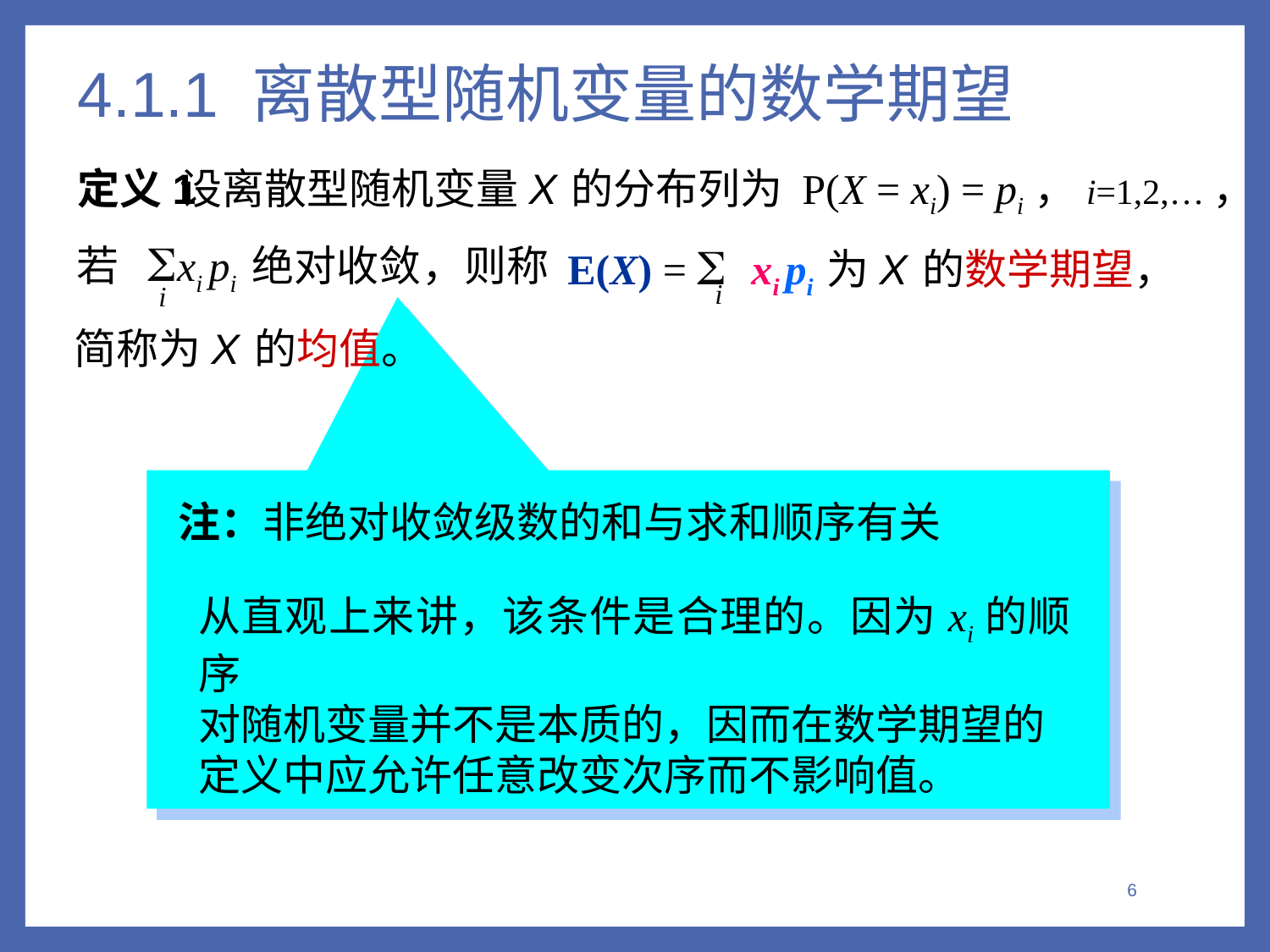

# 4.1.1 离散型随机变量的数学期望
设离散型随机变量X  的分布列为 P(X = xi) = pi，i=1,2,…，
定义1
若  Σxi pi
E(X) = Σ xi pi
绝对收敛，则称
为X 的数学期望，

i
i

简称为X 的均值。

注：非绝对收敛级数的和与求和顺序有关
从直观上来讲，该条件是合理的。因为xi的顺序
对随机变量并不是本质的，因而在数学期望的
定义中应允许任意改变次序而不影响值。
6